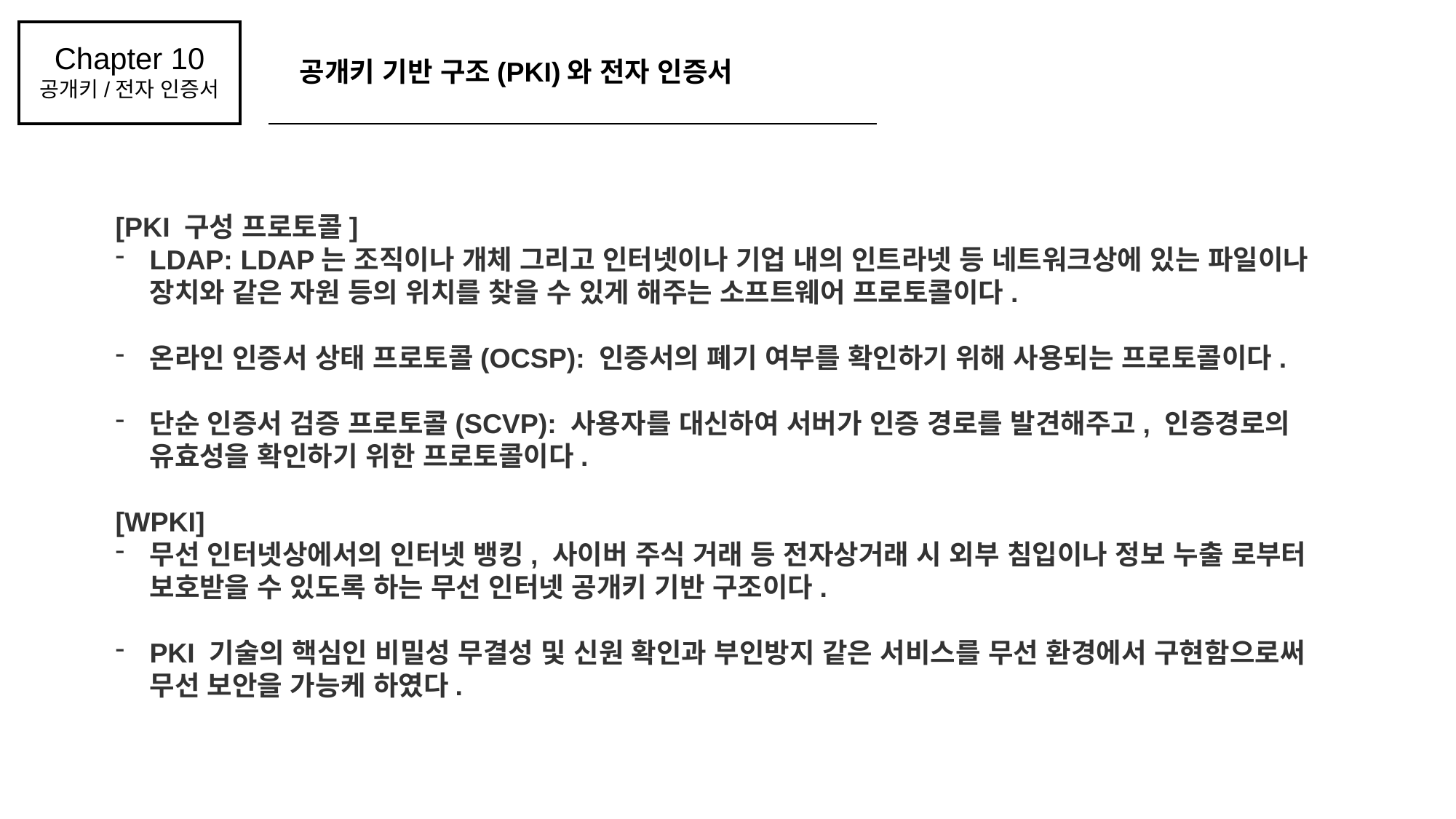

Chapter 10
공개키/전자 인증서
공개키 기반 구조(PKI)와 전자 인증서
[PKI 구성 프로토콜]
LDAP: LDAP는 조직이나 개체 그리고 인터넷이나 기업 내의 인트라넷 등 네트워크상에 있는 파일이나 장치와 같은 자원 등의 위치를 찾을 수 있게 해주는 소프트웨어 프로토콜이다.

온라인 인증서 상태 프로토콜(OCSP): 인증서의 폐기 여부를 확인하기 위해 사용되는 프로토콜이다.

단순 인증서 검증 프로토콜(SCVP): 사용자를 대신하여 서버가 인증 경로를 발견해주고, 인증경로의 유효성을 확인하기 위한 프로토콜이다.

[WPKI]
무선 인터넷상에서의 인터넷 뱅킹, 사이버 주식 거래 등 전자상거래 시 외부 침입이나 정보 누출 로부터 보호받을 수 있도록 하는 무선 인터넷 공개키 기반 구조이다.

PKI 기술의 핵심인 비밀성 무결성 및 신원 확인과 부인방지 같은 서비스를 무선 환경에서 구현함으로써 무선 보안을 가능케 하였다.